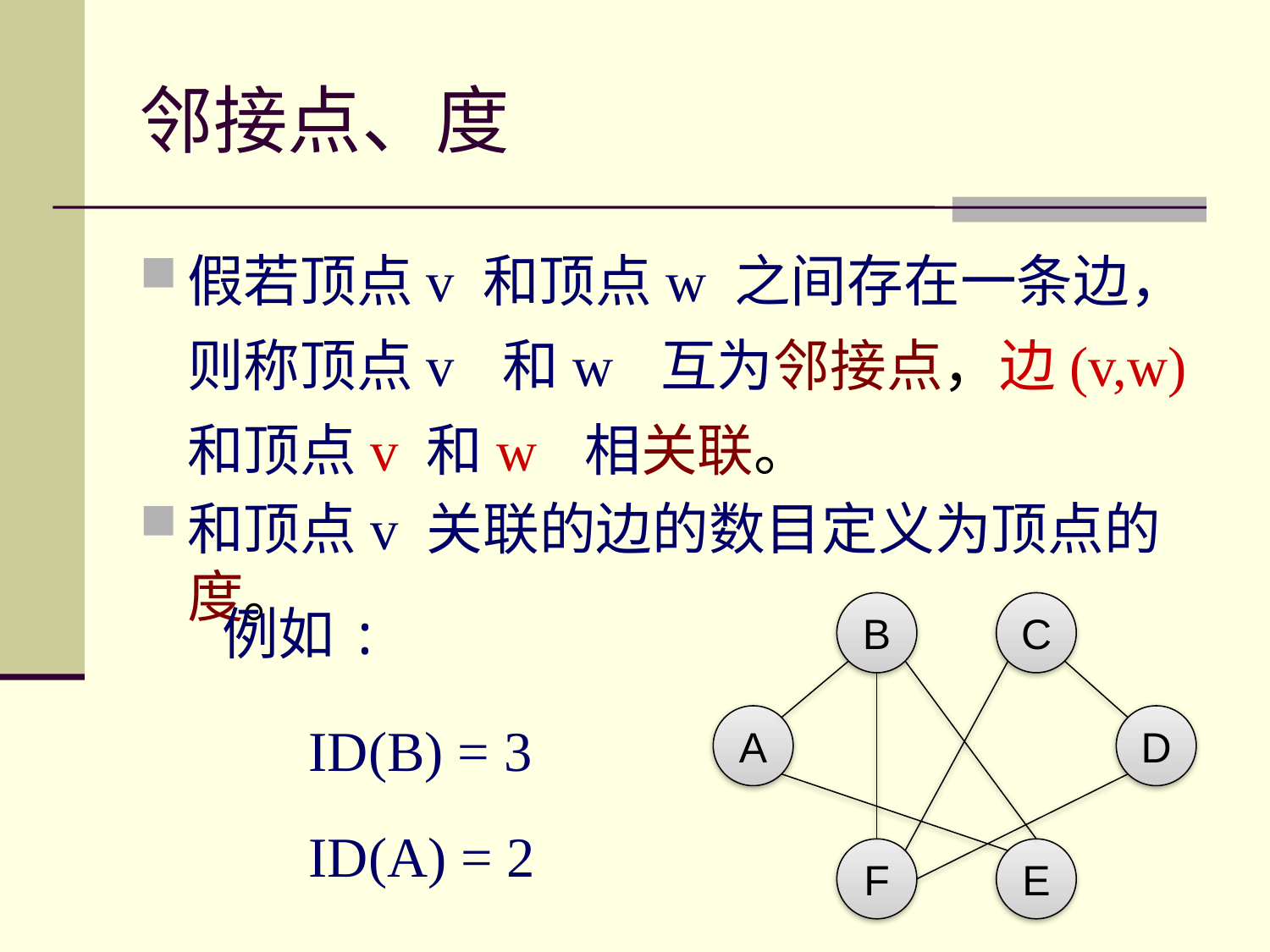

# 邻接点、度
假若顶点v 和顶点w 之间存在一条边，则称顶点v 和w 互为邻接点，边(v,w) 和顶点v 和w 相关联。
和顶点v 关联的边的数目定义为顶点的度。
例如:
B
C
A
D
F
E
ID(B) = 3
ID(A) = 2